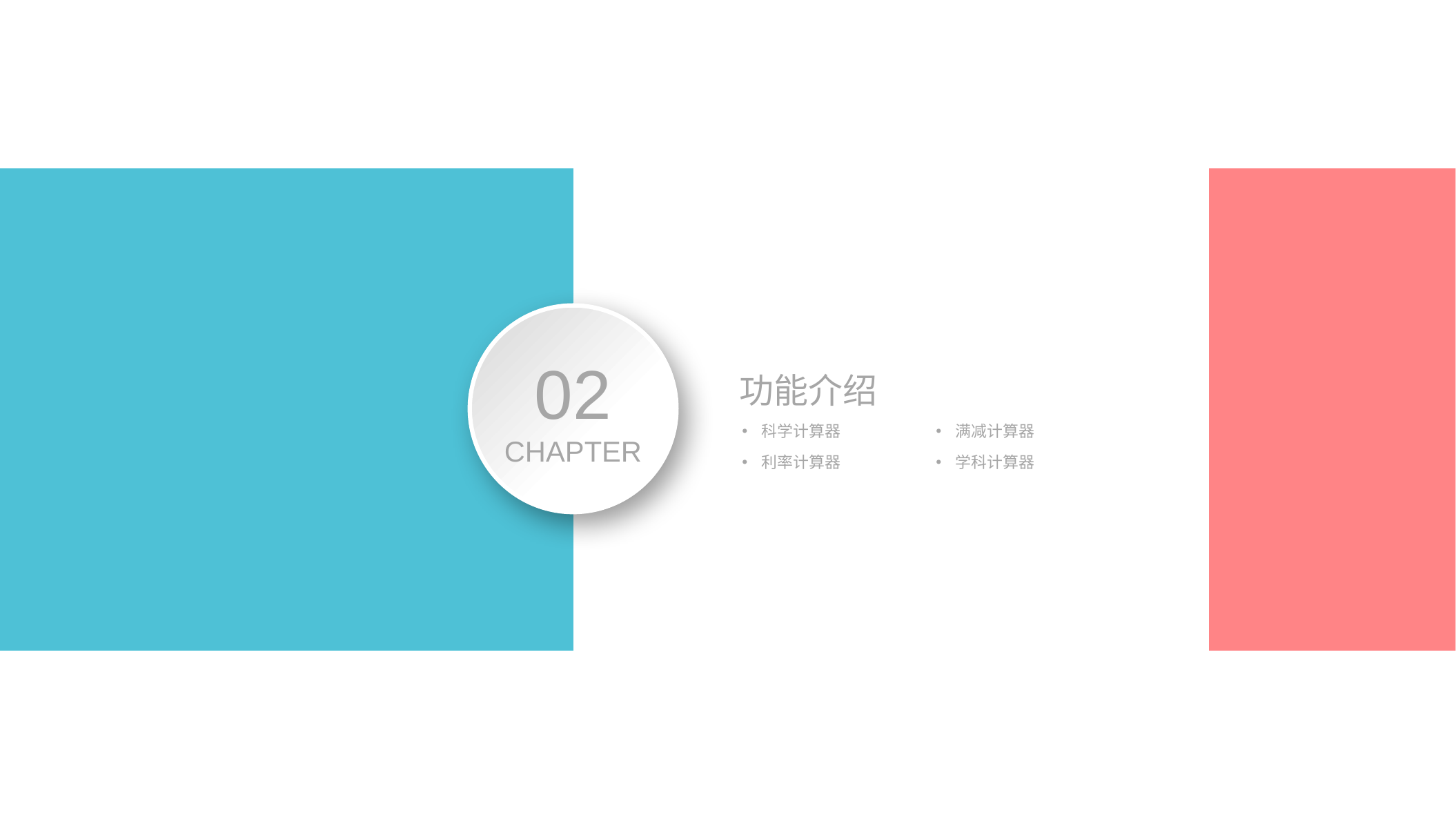

02
CHAPTER
功能介绍
科学计算器
满减计算器
利率计算器
学科计算器